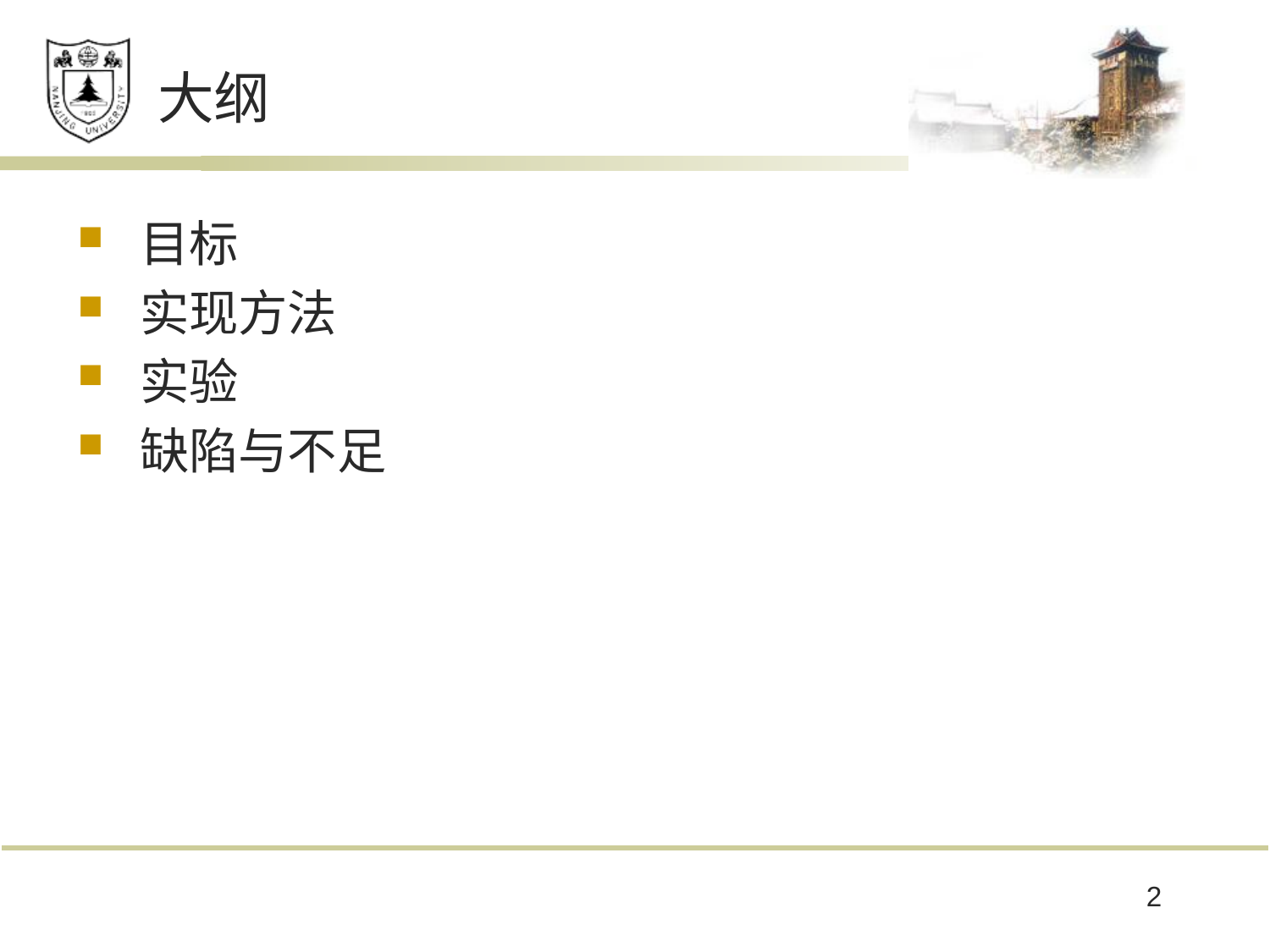

# 大纲
目标
实现方法
实验
缺陷与不足

2